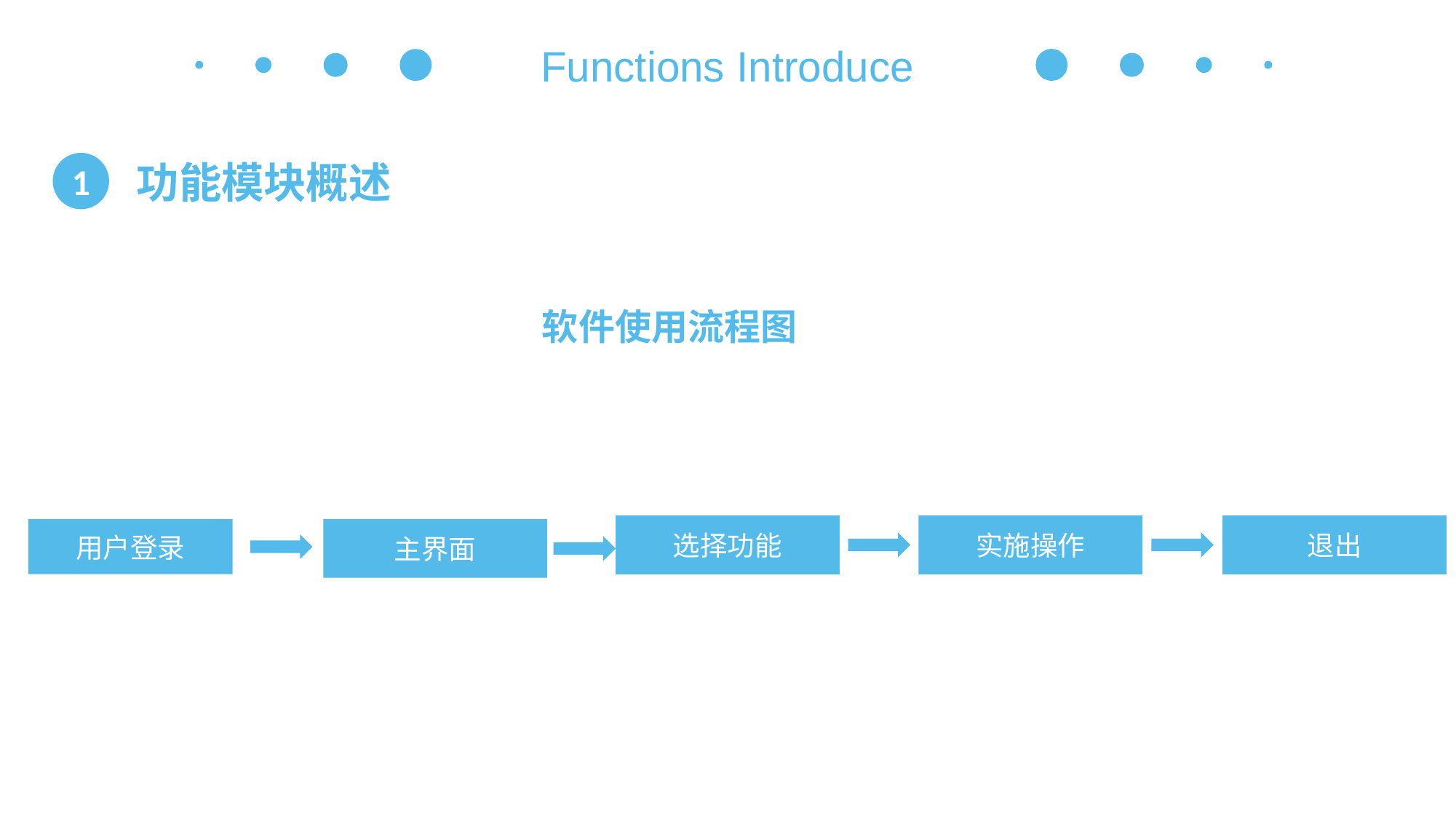

Functions Introduce

     功能模块概述
1
软件使用流程图
选择功能
实施操作
退出
用户登录
主界面